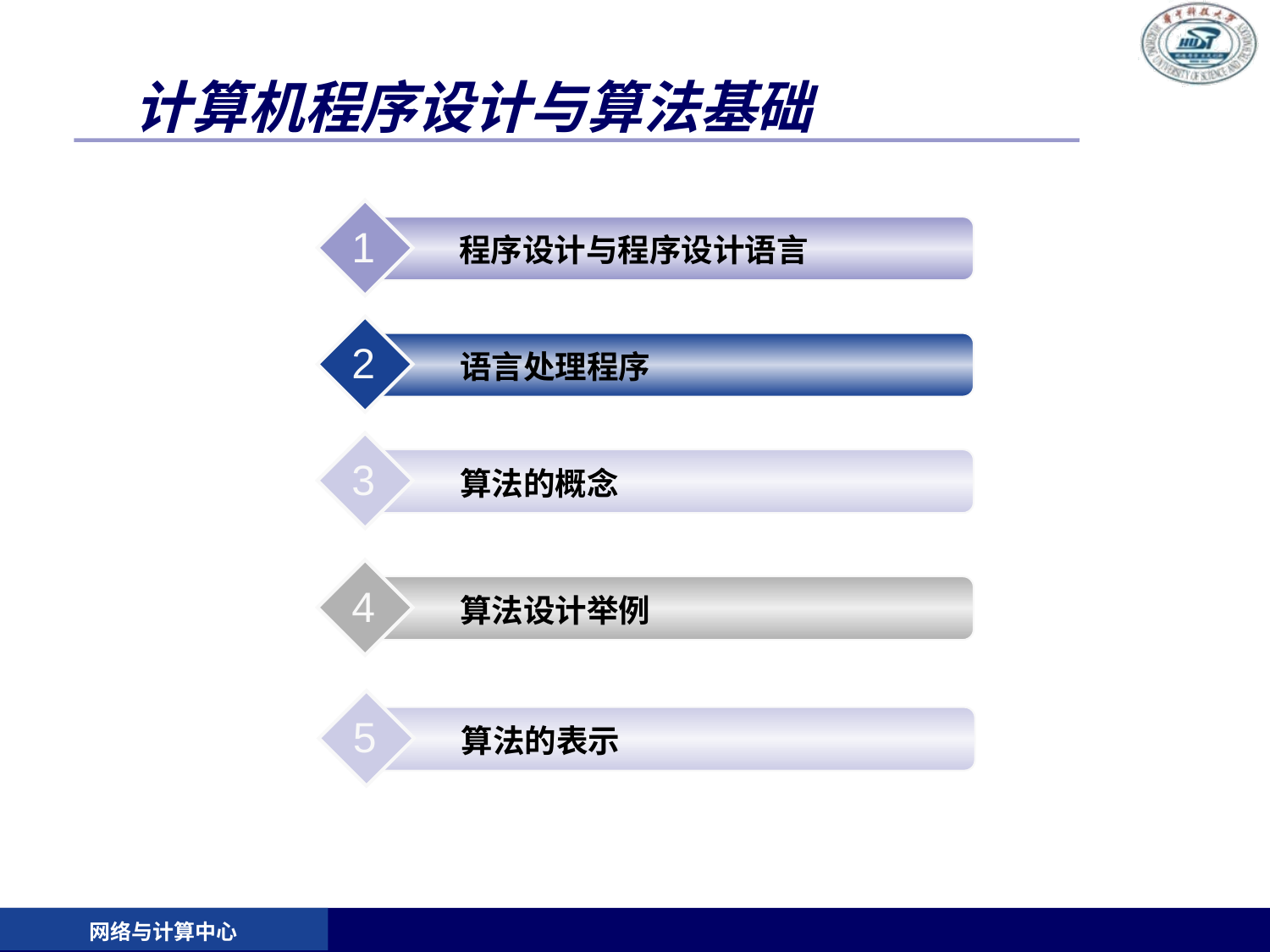

# 计算机程序设计与算法基础

1

程序设计与程序设计语言

2

语言处理程序

3

算法的概念

4

算法设计举例

5

算法的表示
网络与计算中心